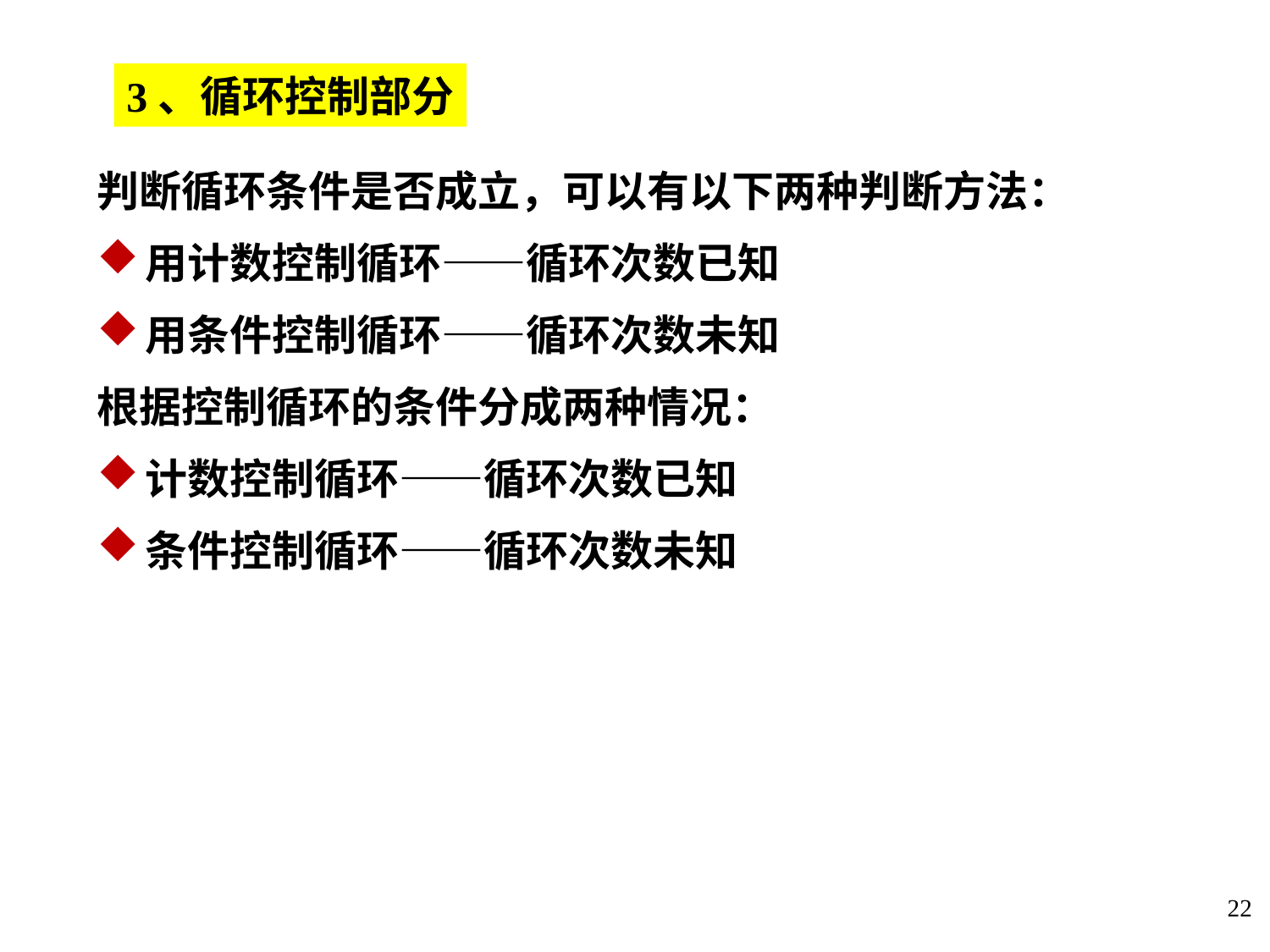

3、循环控制部分
判断循环条件是否成立，可以有以下两种判断方法：
用计数控制循环——循环次数已知
用条件控制循环——循环次数未知
根据控制循环的条件分成两种情况：
计数控制循环——循环次数已知
条件控制循环——循环次数未知

22